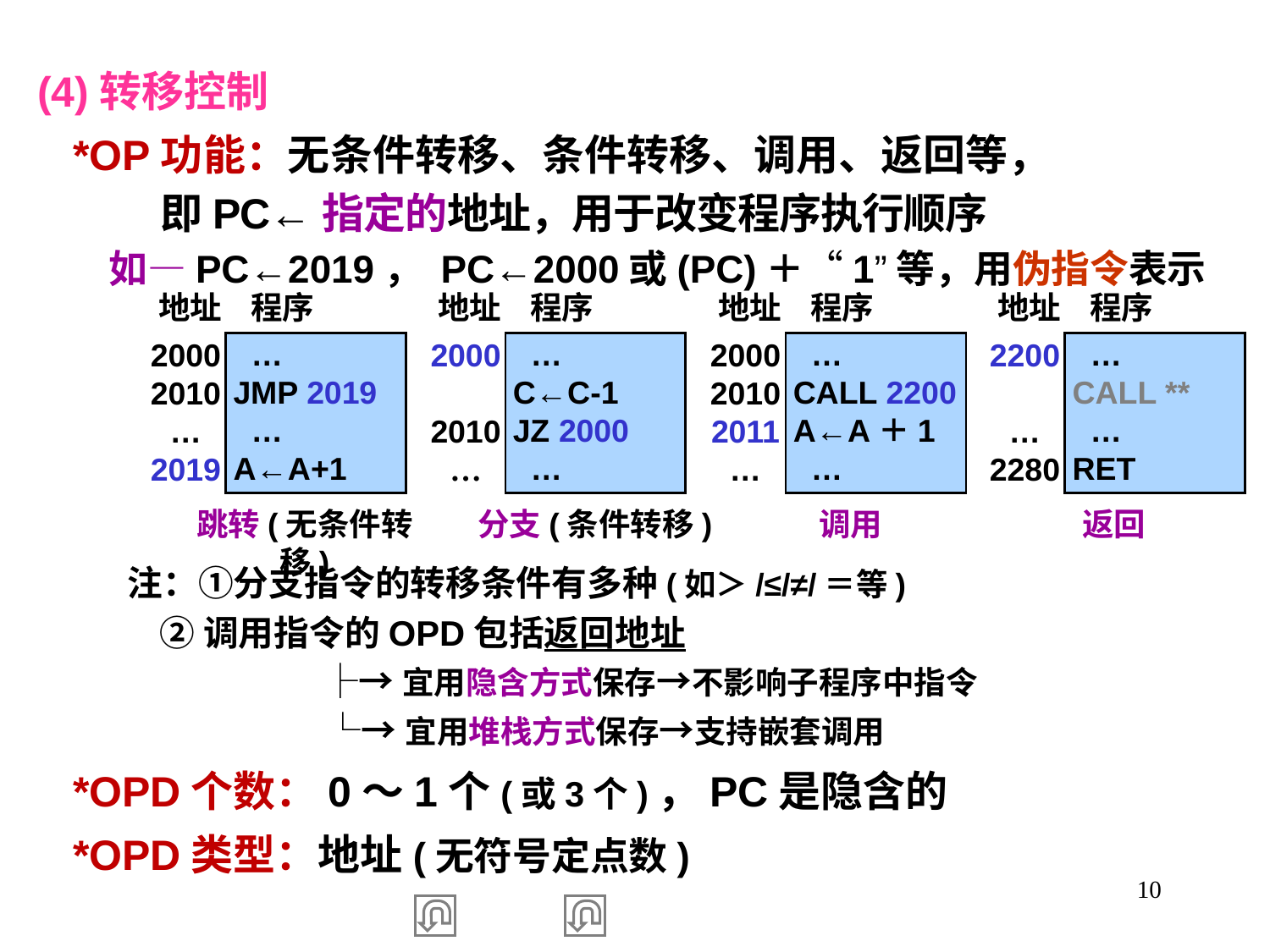

(4)转移控制
   *OP功能：无条件转移、条件转移、调用、返回等，
             即PC←指定的地址，用于改变程序执行顺序
       如—PC←2019， PC←2000或(PC)＋“1”等，用伪指令表示
地址    程序
2000

2010
…
  …
C←C-1
JZ 2000
  …
分支(条件转移)
地址    程序
2000
2010
2011
…
  …
CALL 2200
A←A＋1
  …
调用
地址    程序
2200

…
2280
  …
CALL **
  …
RET
 返回
地址    程序
2000
2010
…
2019
  …
JMP 2019
  …
A←A+1
跳转(无条件转移)
注：①分支指令的转移条件有多种(如＞/≤/≠/＝等)
    ②调用指令的OPD包括返回地址
                         ├→宜用隐含方式保存→不影响子程序中指令
                           └→宜用堆栈方式保存→支持嵌套调用
   *OPD个数：0～1个(或3个)，PC是隐含的
   *OPD类型：地址(无符号定点数)
10